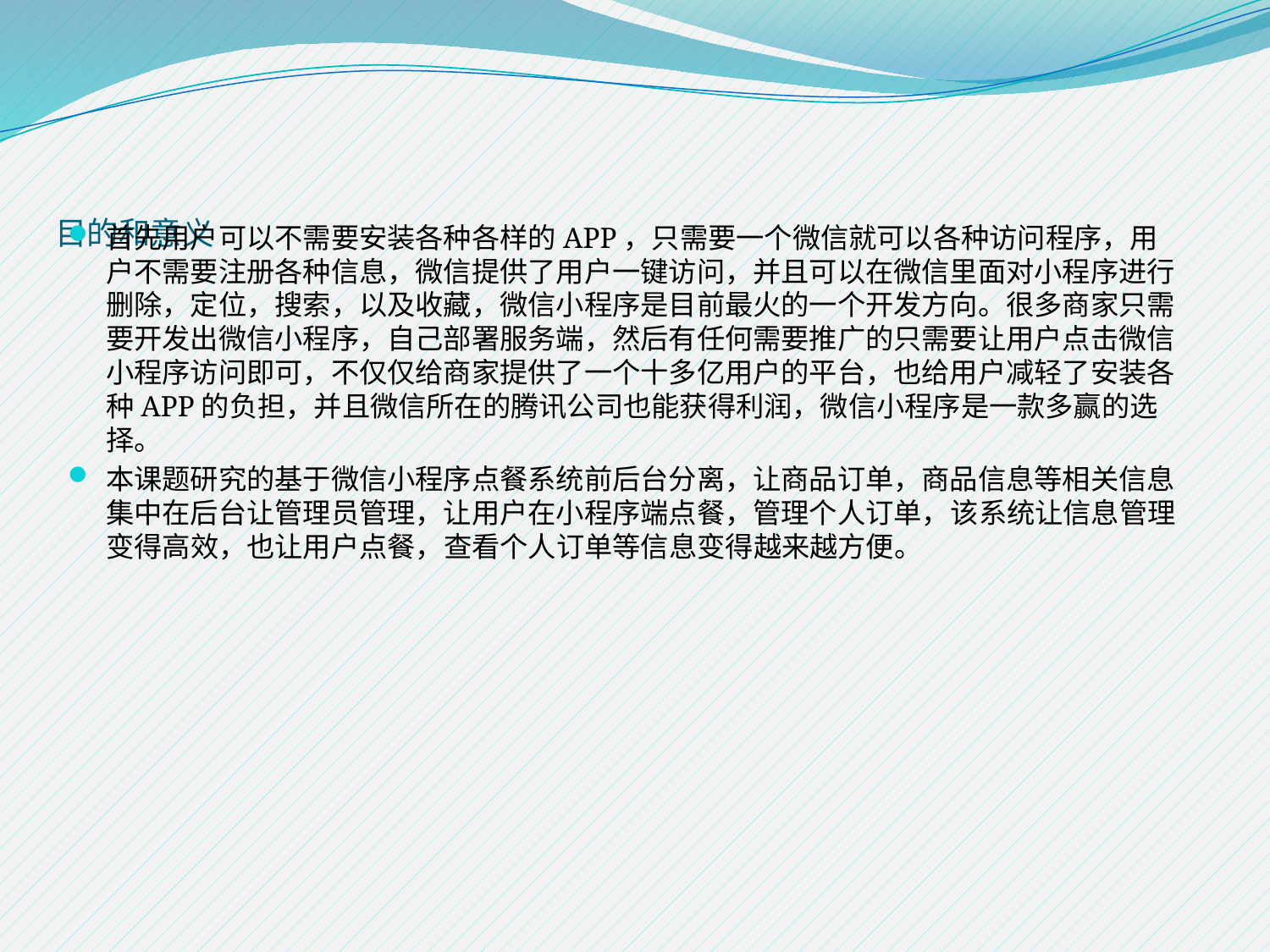

# 目的和意义
首先用户可以不需要安装各种各样的APP，只需要一个微信就可以各种访问程序，用户不需要注册各种信息，微信提供了用户一键访问，并且可以在微信里面对小程序进行删除，定位，搜索，以及收藏，微信小程序是目前最火的一个开发方向。很多商家只需要开发出微信小程序，自己部署服务端，然后有任何需要推广的只需要让用户点击微信小程序访问即可，不仅仅给商家提供了一个十多亿用户的平台，也给用户减轻了安装各种APP的负担，并且微信所在的腾讯公司也能获得利润，微信小程序是一款多赢的选择。
本课题研究的基于微信小程序点餐系统前后台分离，让商品订单，商品信息等相关信息集中在后台让管理员管理，让用户在小程序端点餐，管理个人订单，该系统让信息管理变得高效，也让用户点餐，查看个人订单等信息变得越来越方便。